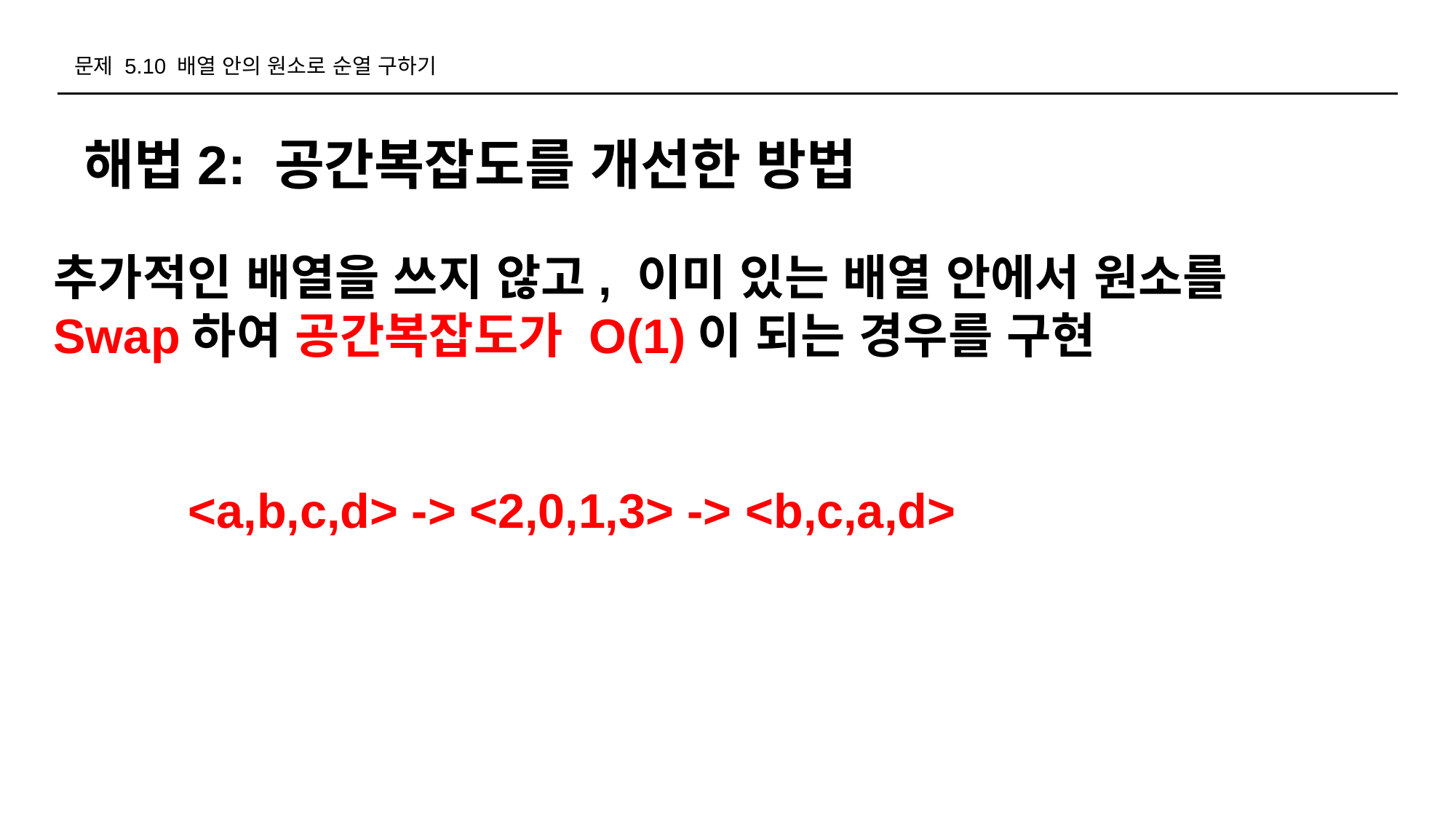

문제 5.10 배열 안의 원소로 순열 구하기
해법2: 공간복잡도를 개선한 방법
추가적인 배열을 쓰지 않고, 이미 있는 배열 안에서 원소를
Swap하여 공간복잡도가 O(1)이 되는 경우를 구현

          <a,b,c,d> -> <2,0,1,3> -> <b,c,a,d>